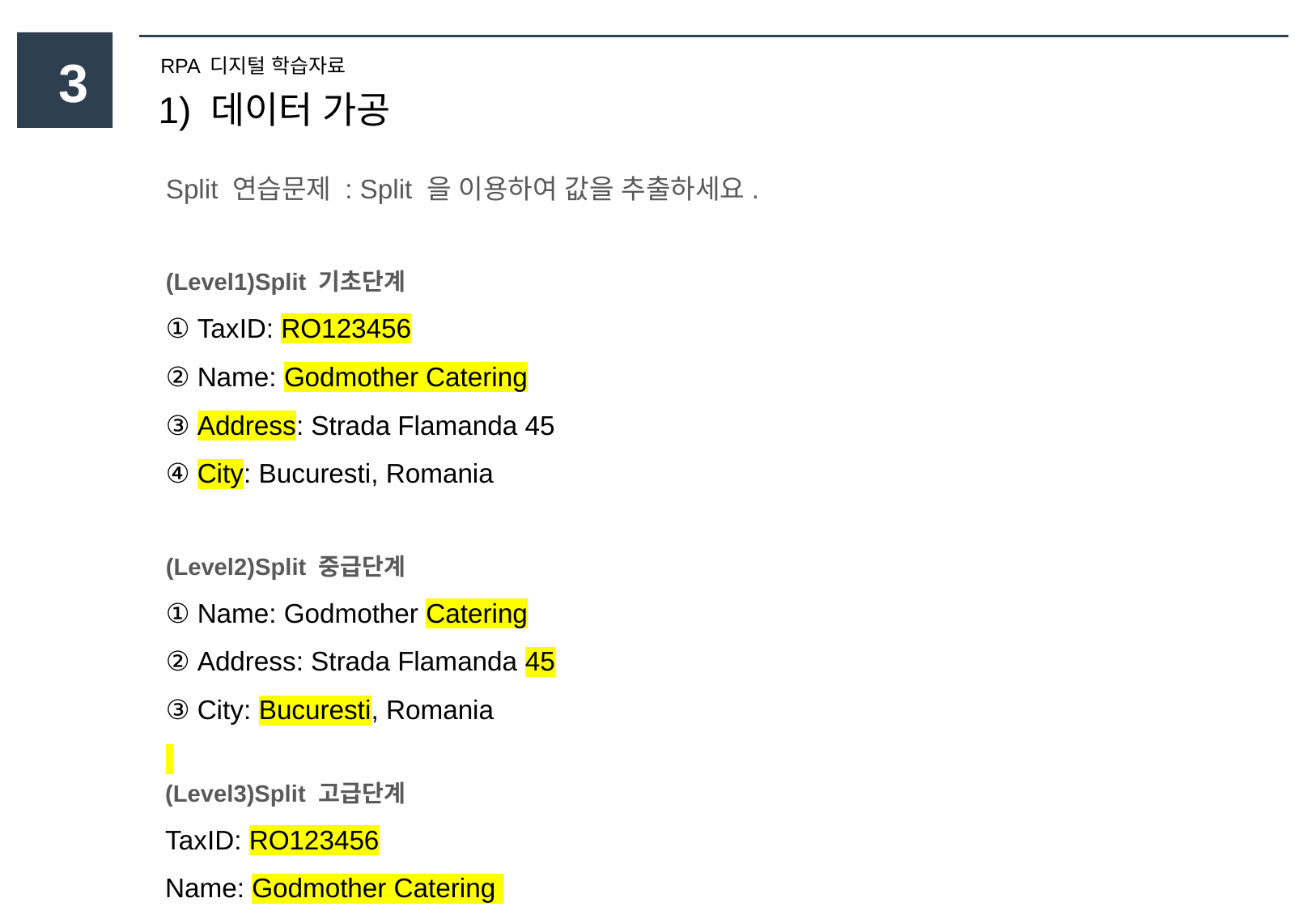

3
RPA 디지털 학습자료
1) 데이터 가공
Split 연습문제 : Split 을 이용하여 값을 추출하세요.

(Level1)Split 기초단계
① TaxID: RO123456
② Name: Godmother Catering
③ Address: Strada Flamanda 45
④ City: Bucuresti, Romania

(Level2)Split 중급단계
① Name: Godmother Catering
② Address: Strada Flamanda 45
③ City: Bucuresti, Romania

(Level3)Split 고급단계
TaxID: RO123456
Name: Godmother Catering